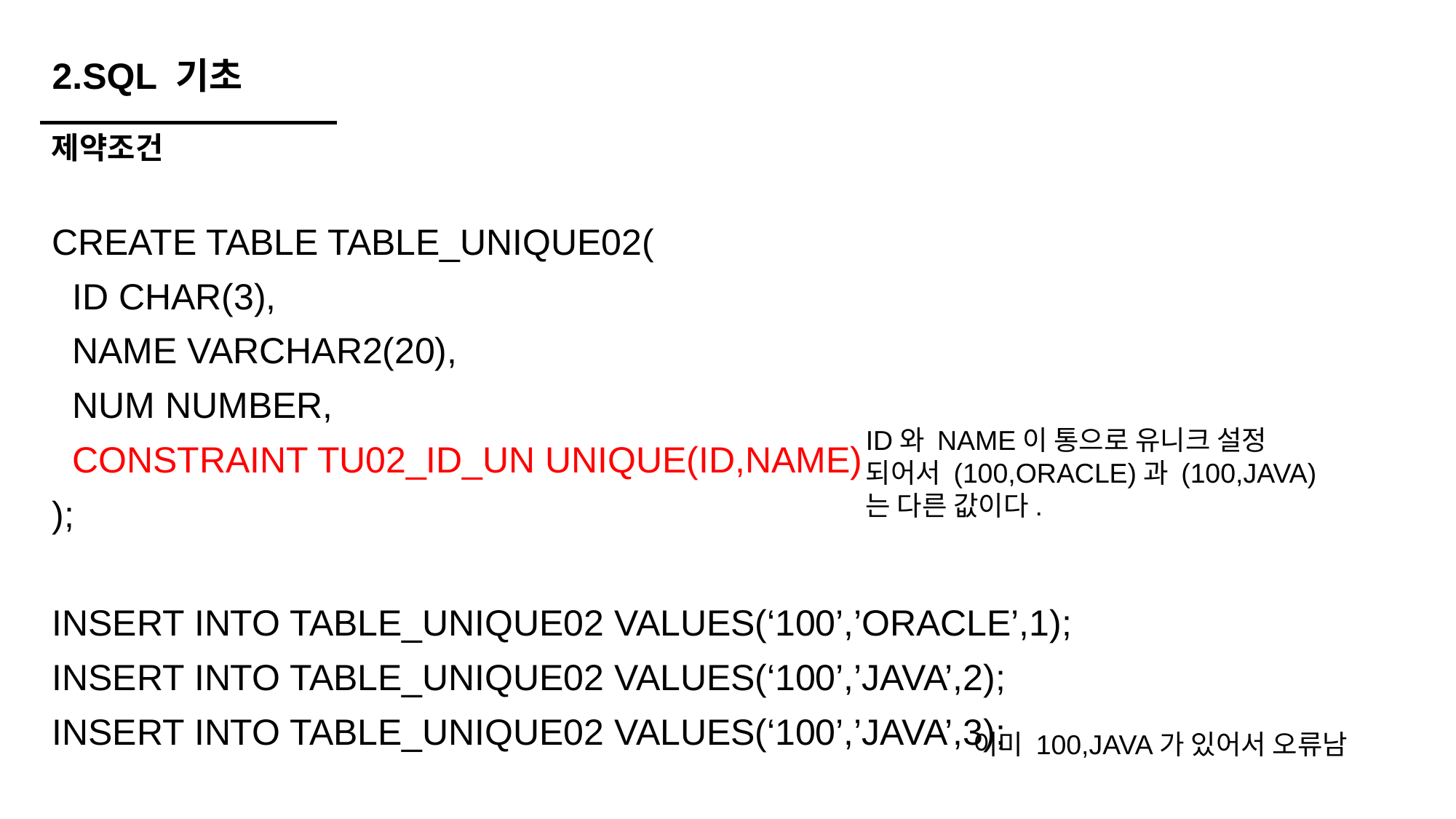

# 2.SQL 기초
제약조건
CREATE TABLE TABLE_UNIQUE02(
  ID CHAR(3),
  NAME VARCHAR2(20),
  NUM NUMBER,
  CONSTRAINT TU02_ID_UN UNIQUE(ID,NAME)
);

INSERT INTO TABLE_UNIQUE02 VALUES(‘100’,’ORACLE’,1);
INSERT INTO TABLE_UNIQUE02 VALUES(‘100’,’JAVA’,2);
INSERT INTO TABLE_UNIQUE02 VALUES(‘100’,’JAVA’,3);
ID와 NAME이 통으로 유니크 설정 되어서 (100,ORACLE)과 (100,JAVA)는 다른 값이다.
이미 100,JAVA가 있어서 오류남